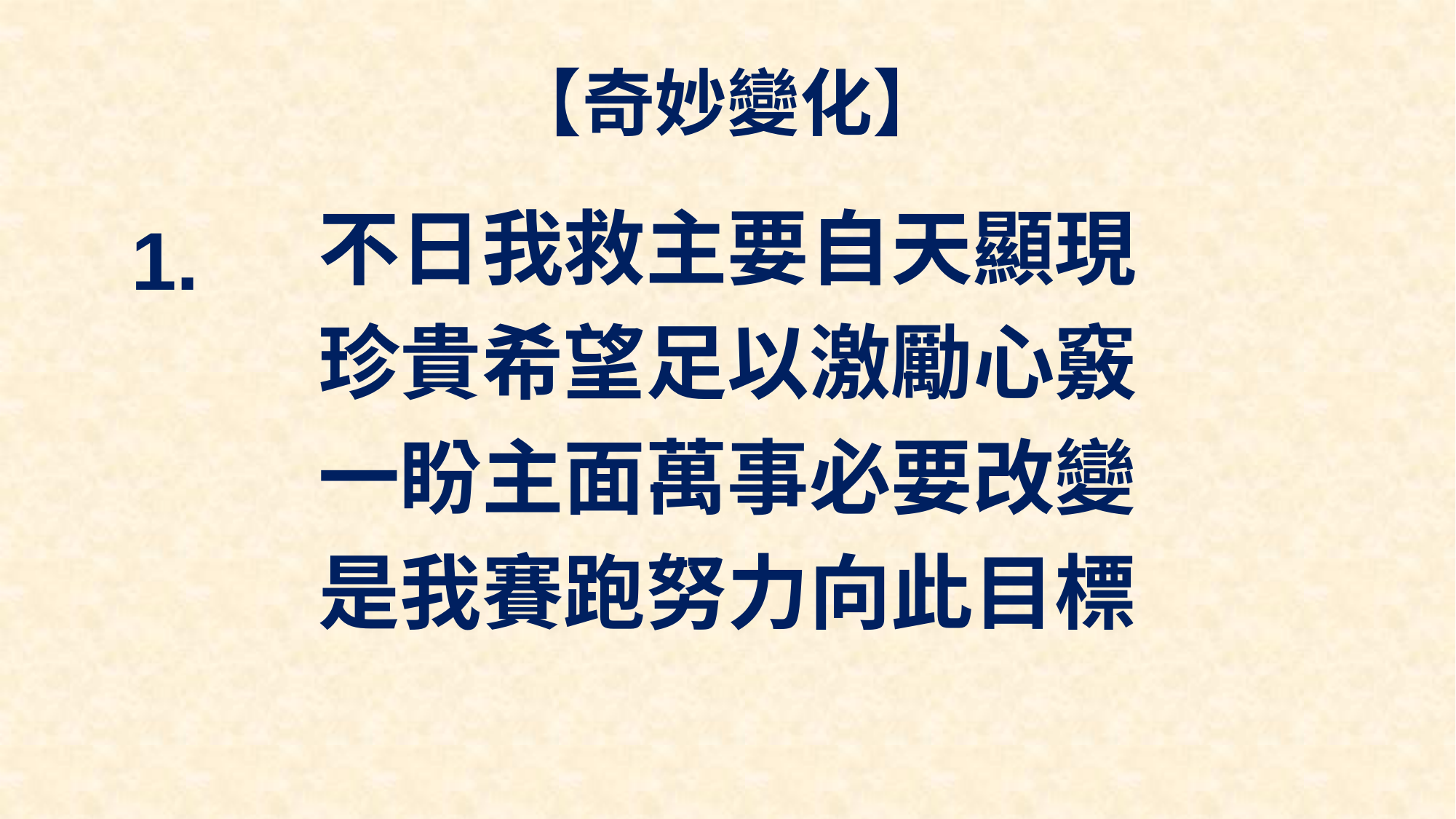

# 【奇妙變化】
不日我救主要自天顯現
珍貴希望足以激勵心竅
一盼主面萬事必要改變
是我賽跑努力向此目標
1.